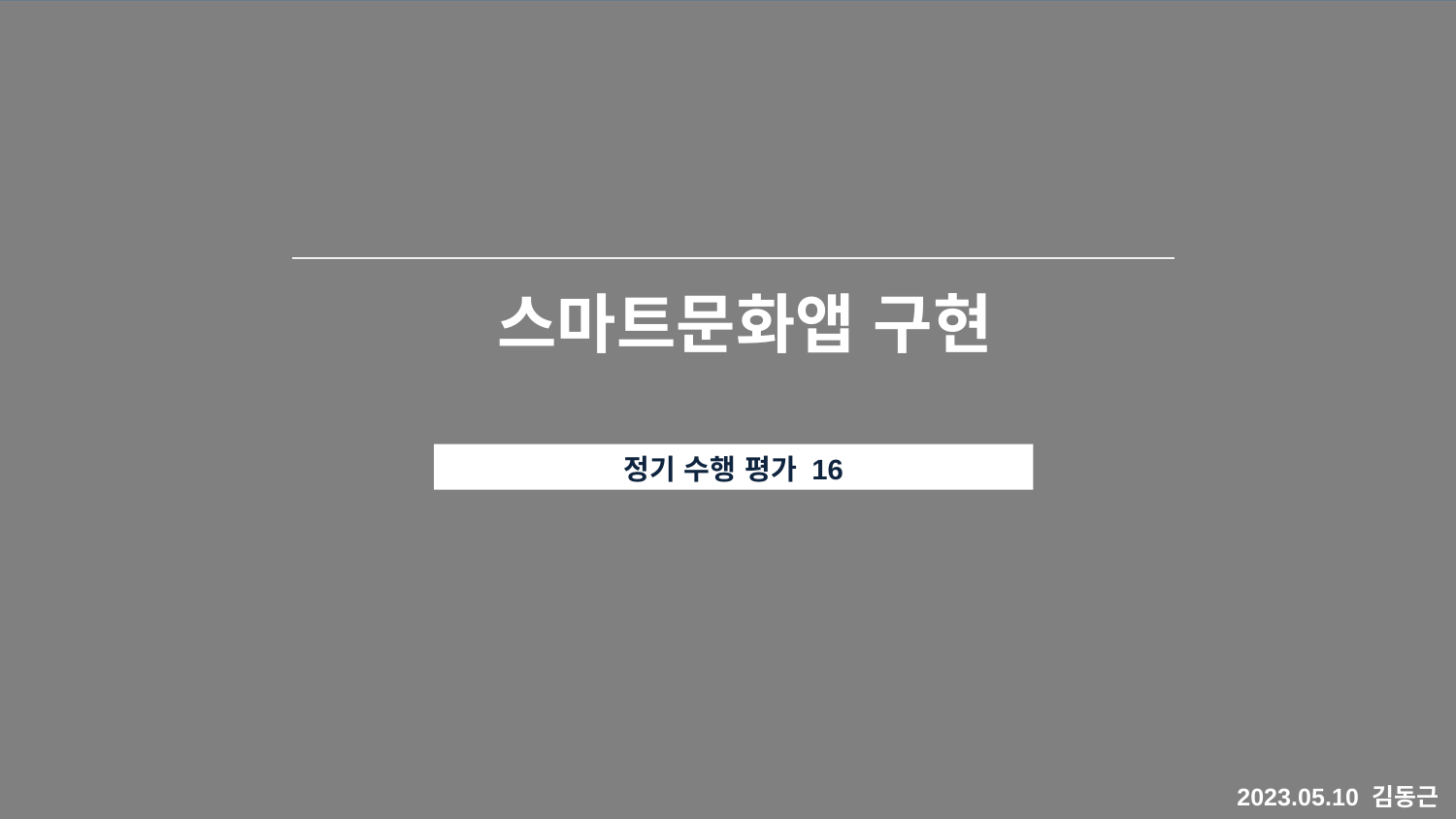

스마트문화앱 구현
정기 수행 평가 16
2023.05.10 김동근